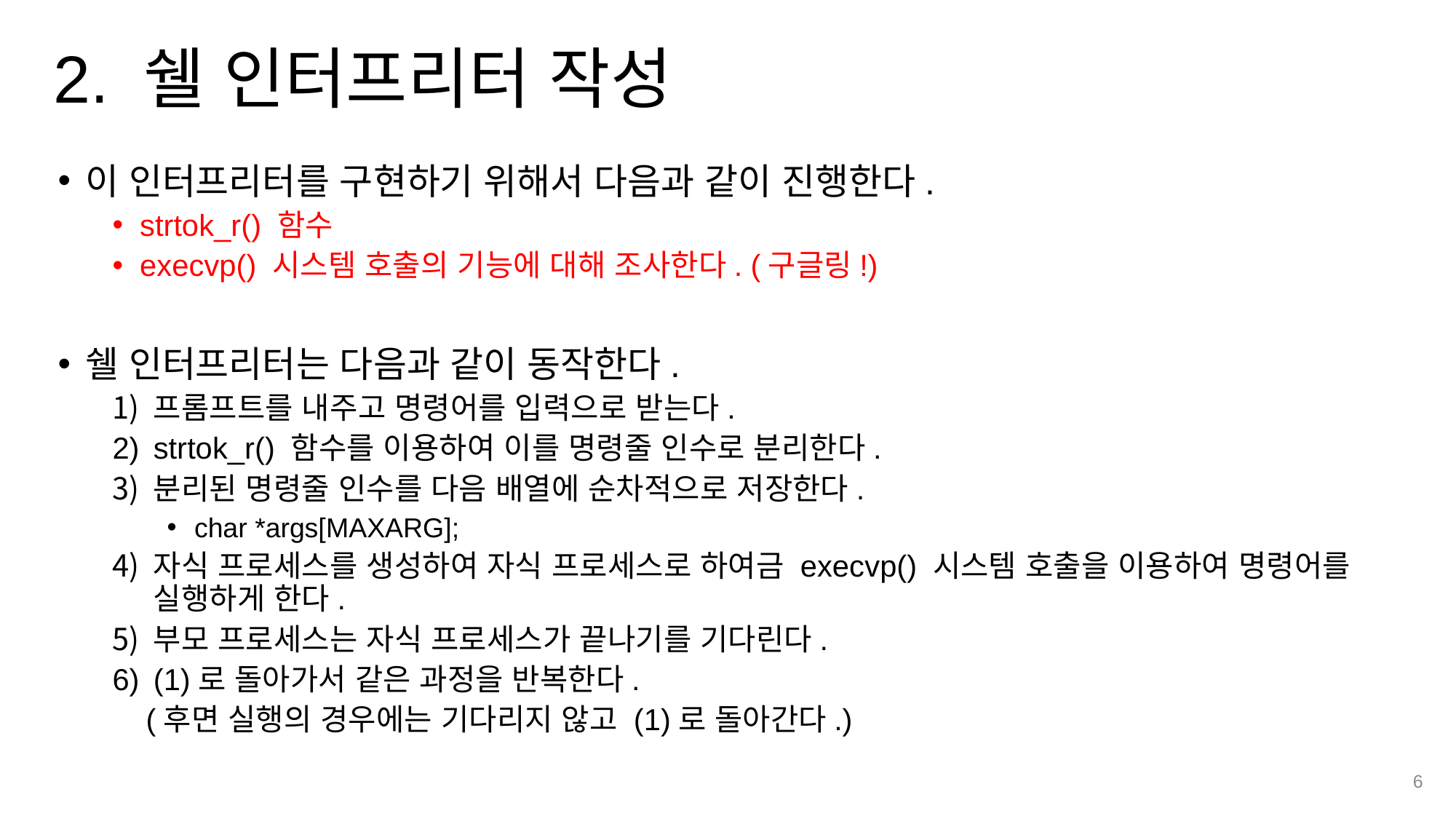

# 2. 쉘 인터프리터 작성
이 인터프리터를 구현하기 위해서 다음과 같이 진행한다.
strtok_r() 함수
execvp() 시스템 호출의 기능에 대해 조사한다. (구글링!)

쉘 인터프리터는 다음과 같이 동작한다.
프롬프트를 내주고 명령어를 입력으로 받는다.
strtok_r() 함수를 이용하여 이를 명령줄 인수로 분리한다.
분리된 명령줄 인수를 다음 배열에 순차적으로 저장한다.
char *args[MAXARG];
자식 프로세스를 생성하여 자식 프로세스로 하여금 execvp() 시스템 호출을 이용하여 명령어를 실행하게 한다.
부모 프로세스는 자식 프로세스가 끝나기를 기다린다.
(1)로 돌아가서 같은 과정을 반복한다.
    (후면 실행의 경우에는 기다리지 않고 (1)로 돌아간다.)
6